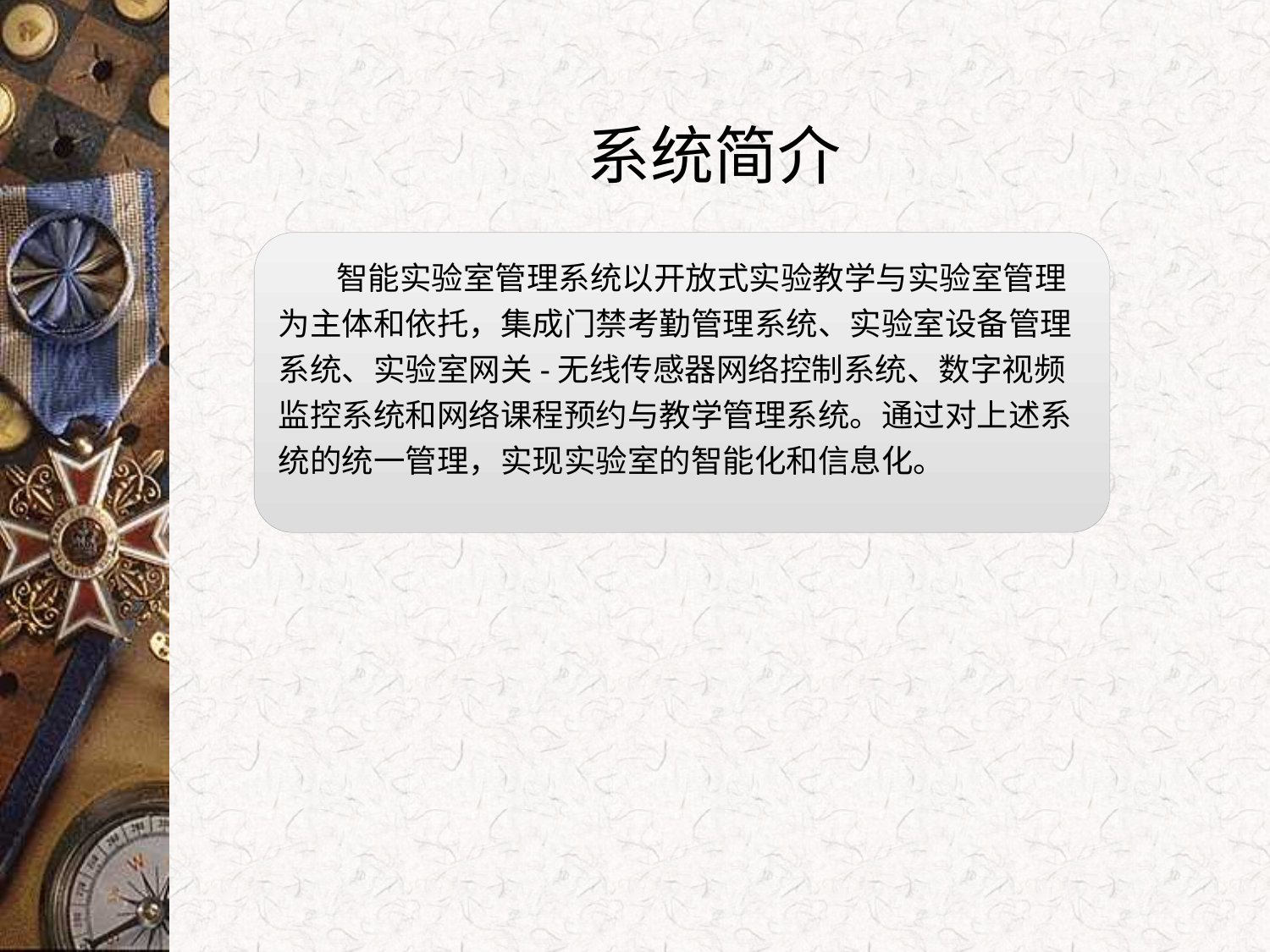

# 系统简介
       智能实验室管理系统以开放式实验教学与实验室管理为主体和依托，集成门禁考勤管理系统、实验室设备管理系统、实验室网关-无线传感器网络控制系统、数字视频监控系统和网络课程预约与教学管理系统。通过对上述系统的统一管理，实现实验室的智能化和信息化。